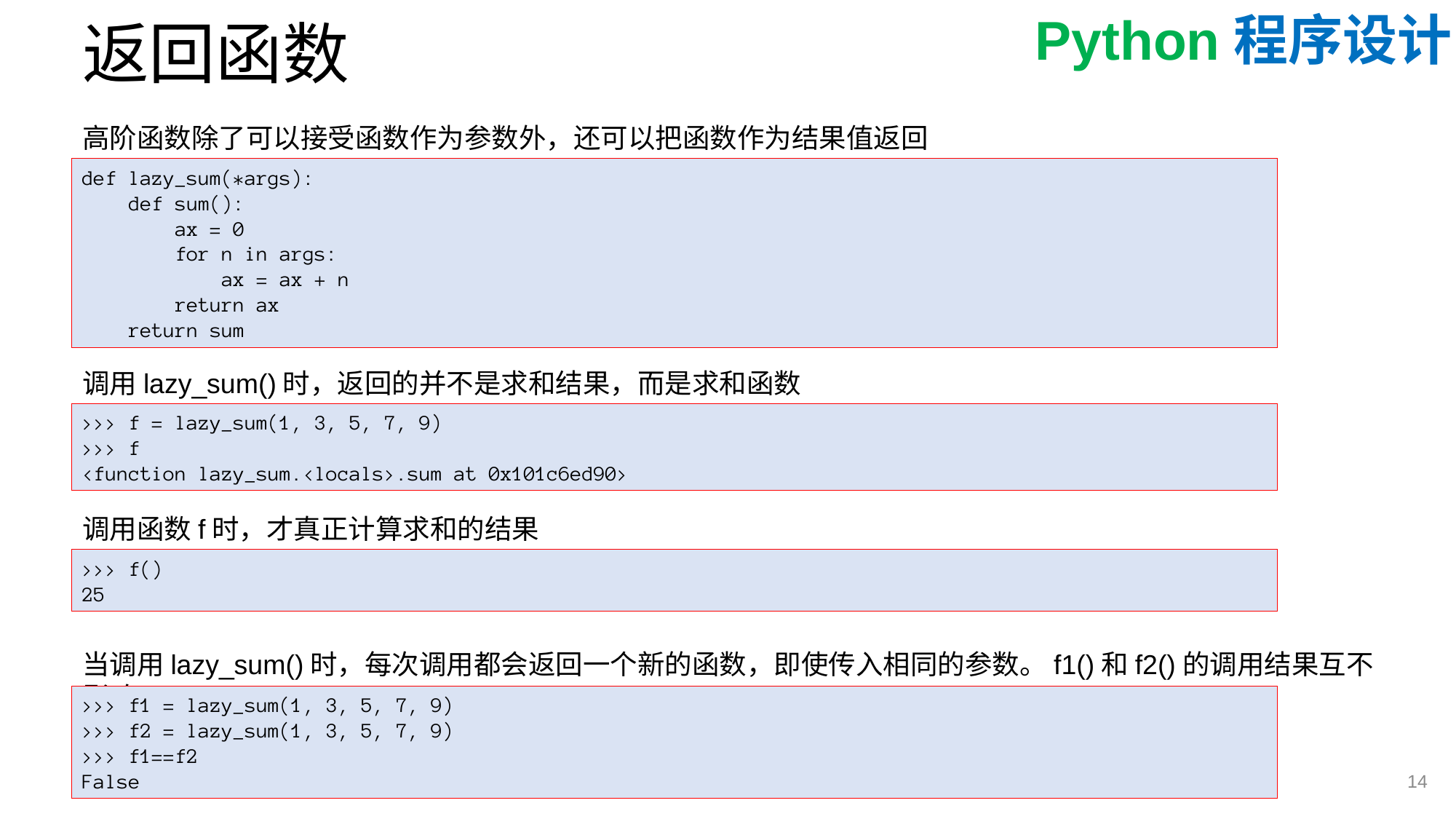

# 返回函数
高阶函数除了可以接受函数作为参数外，还可以把函数作为结果值返回
def lazy_sum(*args):
    def sum():
        ax = 0
        for n in args:
            ax = ax + n
        return ax
    return sum
调用lazy_sum()时，返回的并不是求和结果，而是求和函数
>>> f = lazy_sum(1, 3, 5, 7, 9)
>>> f
<function lazy_sum.<locals>.sum at 0x101c6ed90>
调用函数f时，才真正计算求和的结果
>>> f()
25
当调用lazy_sum()时，每次调用都会返回一个新的函数，即使传入相同的参数。f1()和f2()的调用结果互不影响。
>>> f1 = lazy_sum(1, 3, 5, 7, 9)
>>> f2 = lazy_sum(1, 3, 5, 7, 9)
>>> f1==f2
False
14